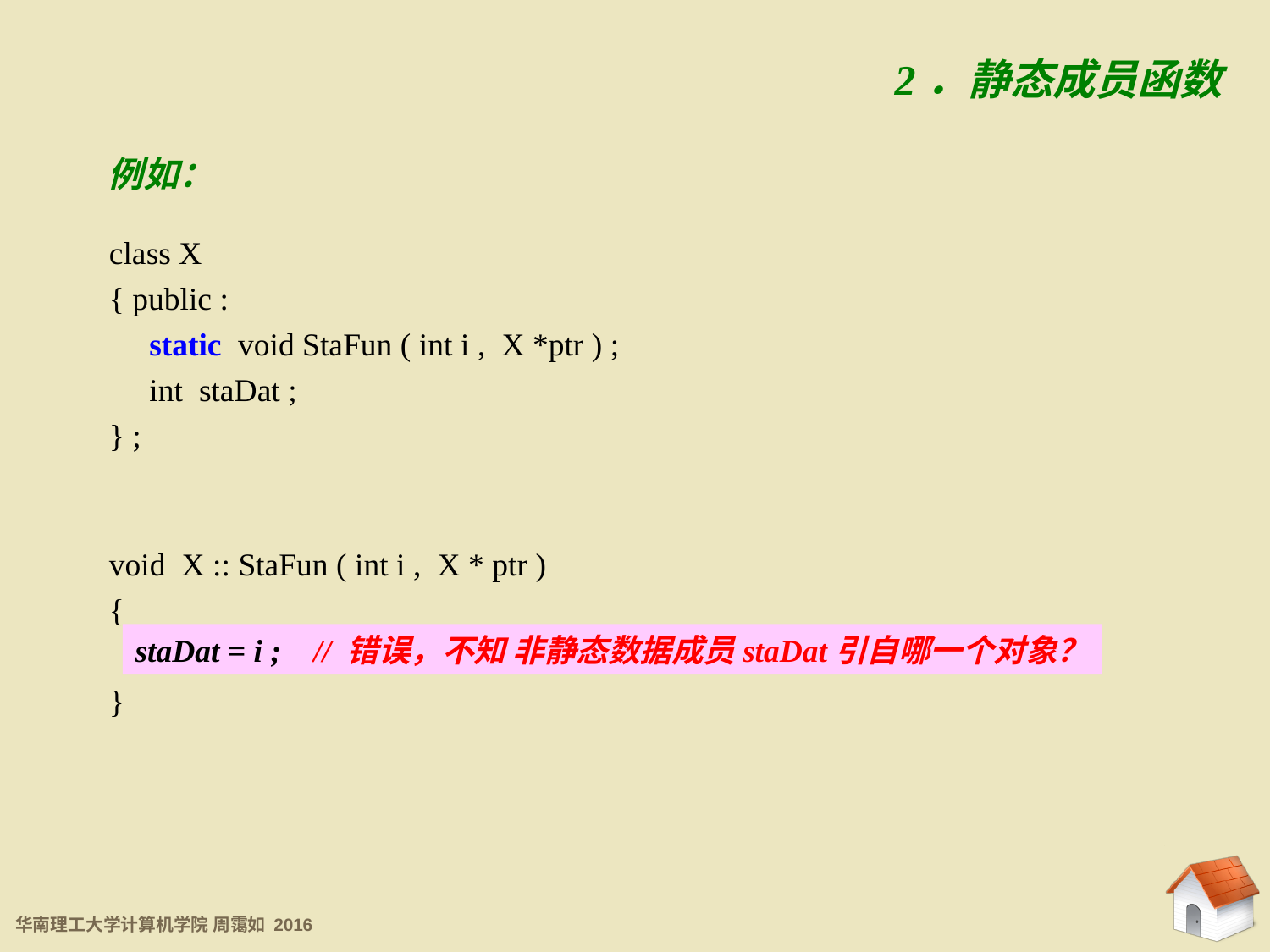

6.3.2  静态成员
2．静态成员函数
例如：
class X
{ public :
     static  void StaFun ( int i ,  X *ptr ) ;
     int  staDat ;
} ;
void  X :: StaFun ( int i ,  X * ptr )
{

}
staDat = i ;    // 错误，不知 非静态数据成员staDat引自哪一个对象？